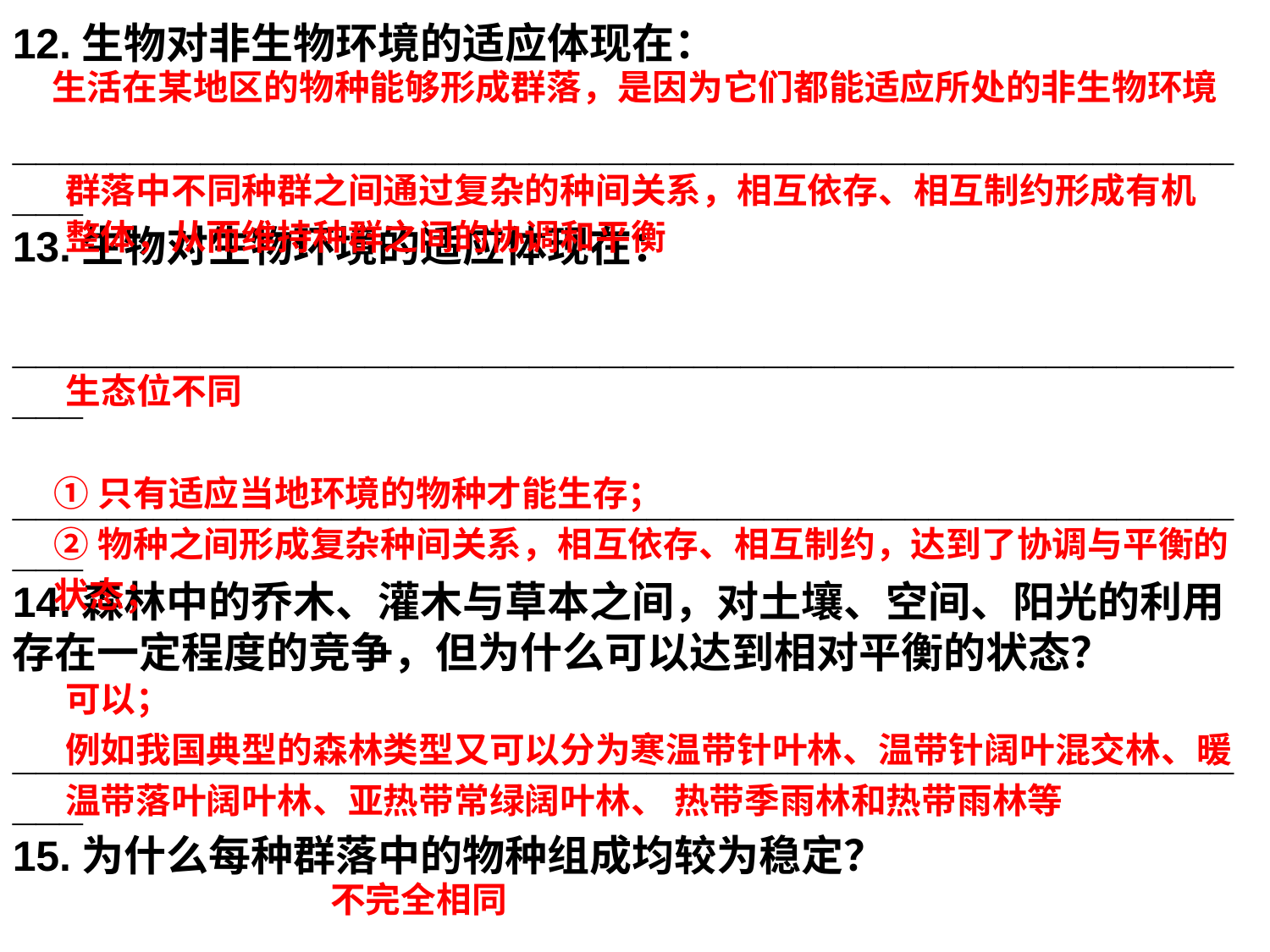

12.生物对非生物环境的适应体现在：
  _______________________________________________________
13.生物对生物环境的适应体现在：
  _______________________________________________________
  _______________________________________________________
14.森林中的乔木、灌木与草本之间，对土壤、空间、阳光的利用存在一定程度的竞争，但为什么可以达到相对平衡的状态？
  _______________________________________________________
15.为什么每种群落中的物种组成均较为稳定？
  _______________________________________________________
  _______________________________________________________
  _______________________________________________________
16.森林、草原、荒漠还可以分为更具体的群落类型吗？
  _______________________________________________________
  _______________________________________________________
  _______________________________________________________
17.同样都是森林群落，在不同的森林类型中，生物适应群落的特点完全相同吗？___________
生活在某地区的物种能够形成群落，是因为它们都能适应所处的非生物环境
群落中不同种群之间通过复杂的种间关系，相互依存、相互制约形成有机整体，从而维持种群之间的协调和平衡
生态位不同
①只有适应当地环境的物种才能生存；
②物种之间形成复杂种间关系，相互依存、相互制约，达到了协调与平衡的状态；
可以；
例如我国典型的森林类型又可以分为寒温带针叶林、温带针阔叶混交林、暖温带落叶阔叶林、亚热带常绿阔叶林、 热带季雨林和热带雨林等
不完全相同